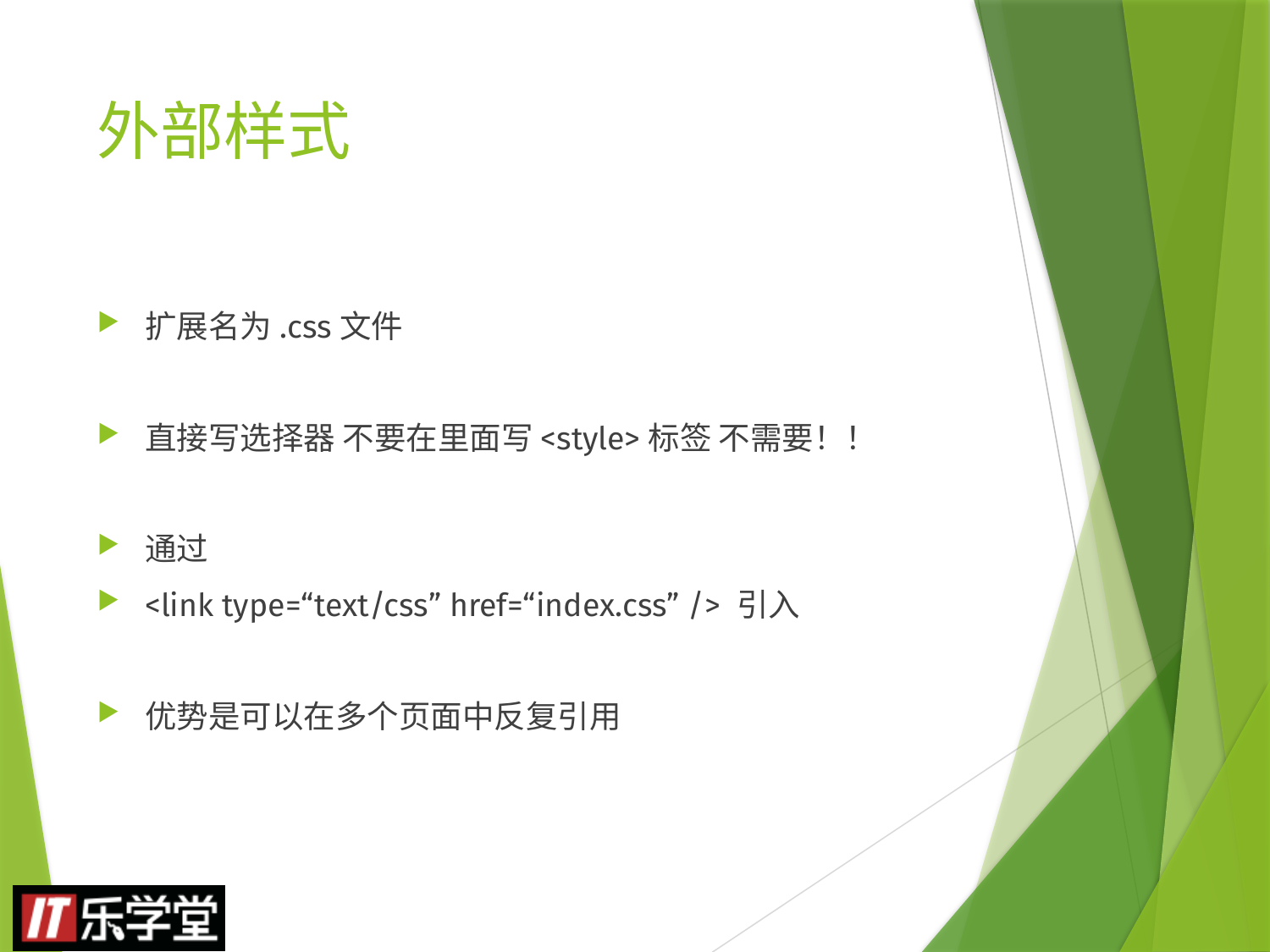

# 外部样式
扩展名为.css文件

直接写选择器 不要在里面写<style>标签 不需要！！

通过
<link type=“text/css” href=“index.css” /> 引入

优势是可以在多个页面中反复引用